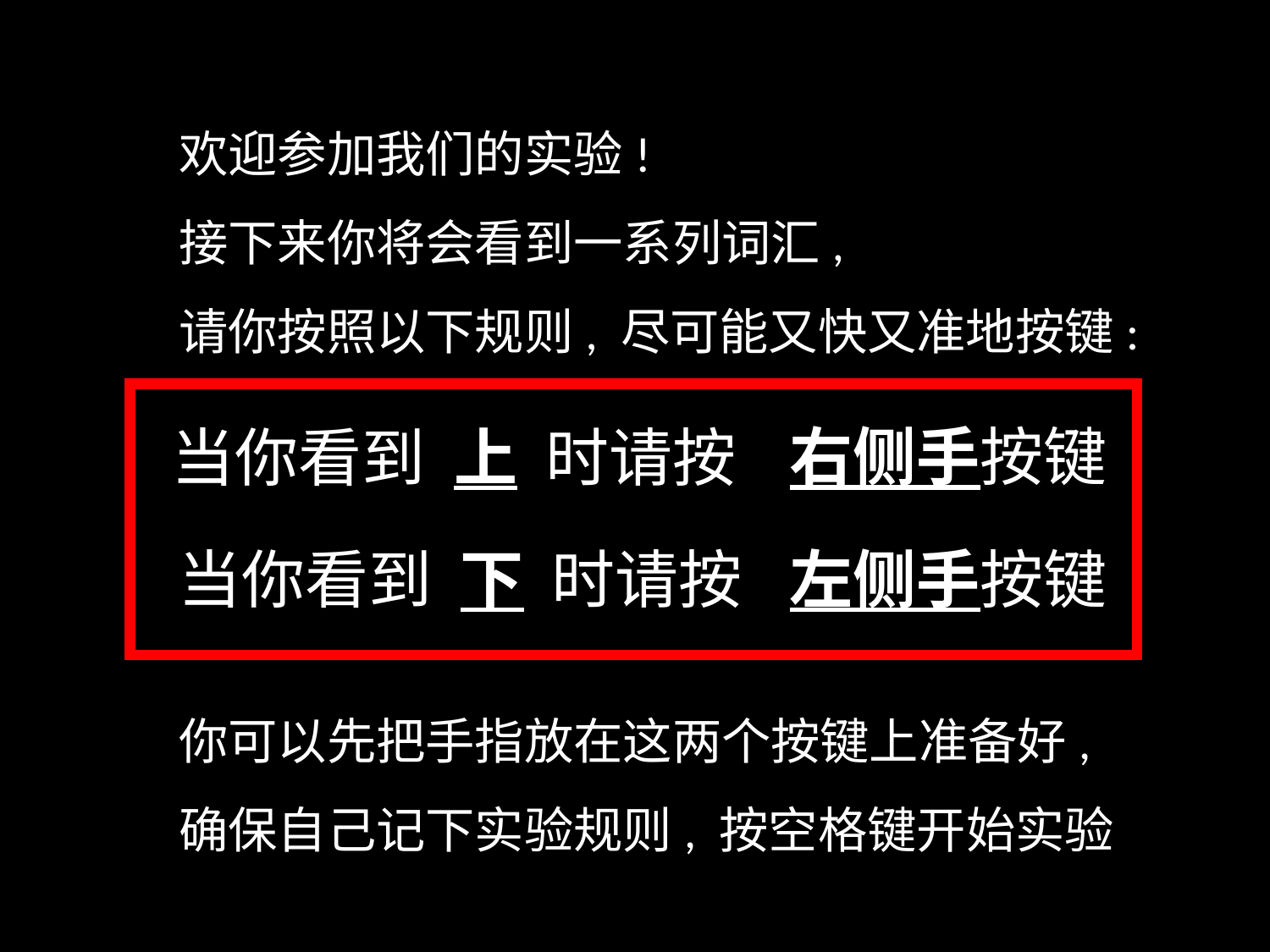

欢迎参加我们的实验!
接下来你将会看到一系列词汇,
请你按照以下规则, 尽可能又快又准地按键:

右侧手按键
当你看到  上  时请按
左侧手按键
当你看到  下  时请按
你可以先把手指放在这两个按键上准备好,
确保自己记下实验规则, 按空格键开始实验